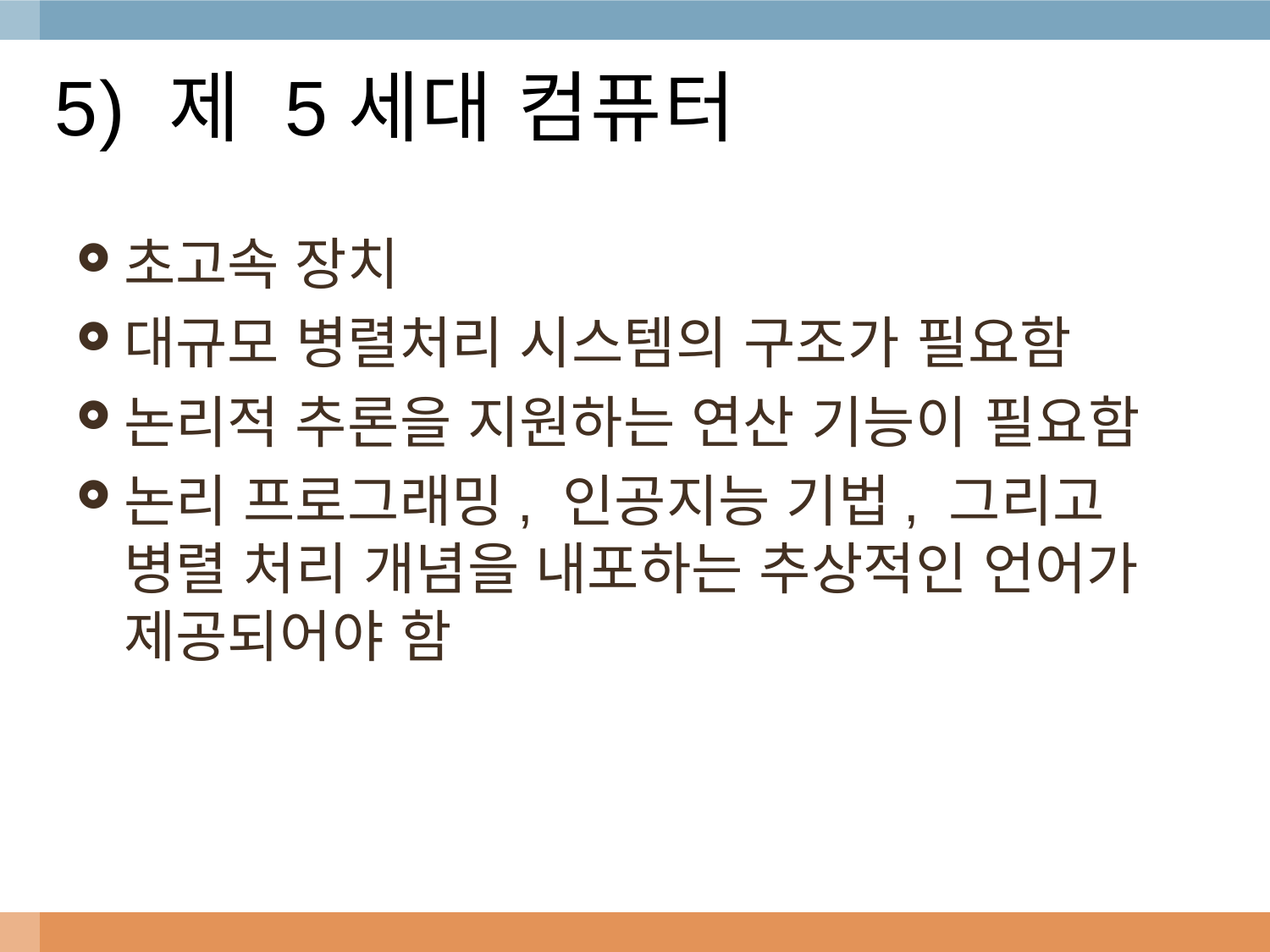

# 5) 제 5세대 컴퓨터
초고속 장치
대규모 병렬처리 시스템의 구조가 필요함
논리적 추론을 지원하는 연산 기능이 필요함
논리 프로그래밍, 인공지능 기법, 그리고 병렬 처리 개념을 내포하는 추상적인 언어가 제공되어야 함